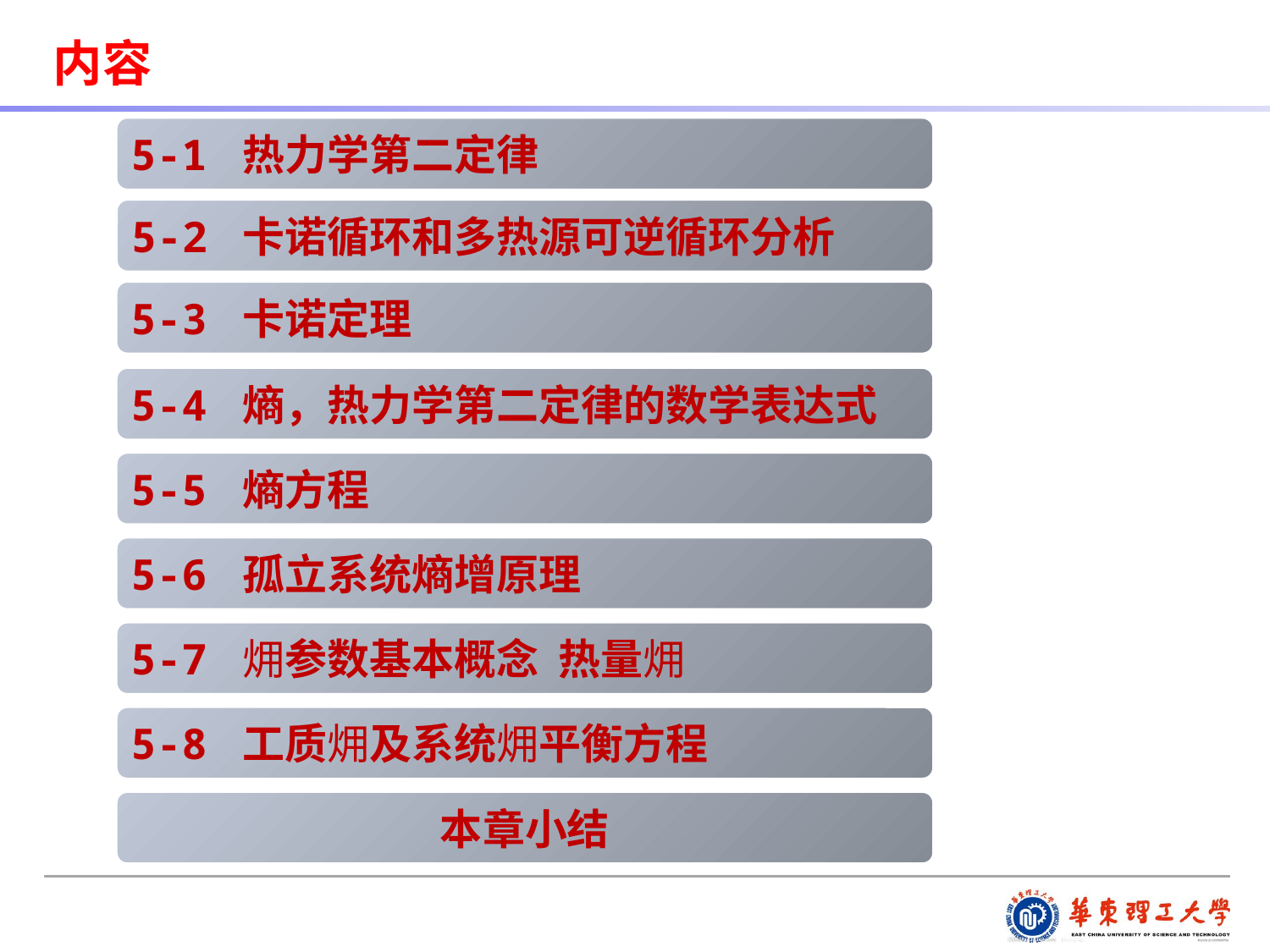

内容
5-1 热力学第二定律
5-2 卡诺循环和多热源可逆循环分析
5-3 卡诺定理
5-4 熵，热力学第二定律的数学表达式
5-5 熵方程
5-6 孤立系统熵增原理
5-7 㶲参数基本概念  热量㶲
5-8 工质㶲及系统㶲平衡方程
本章小结